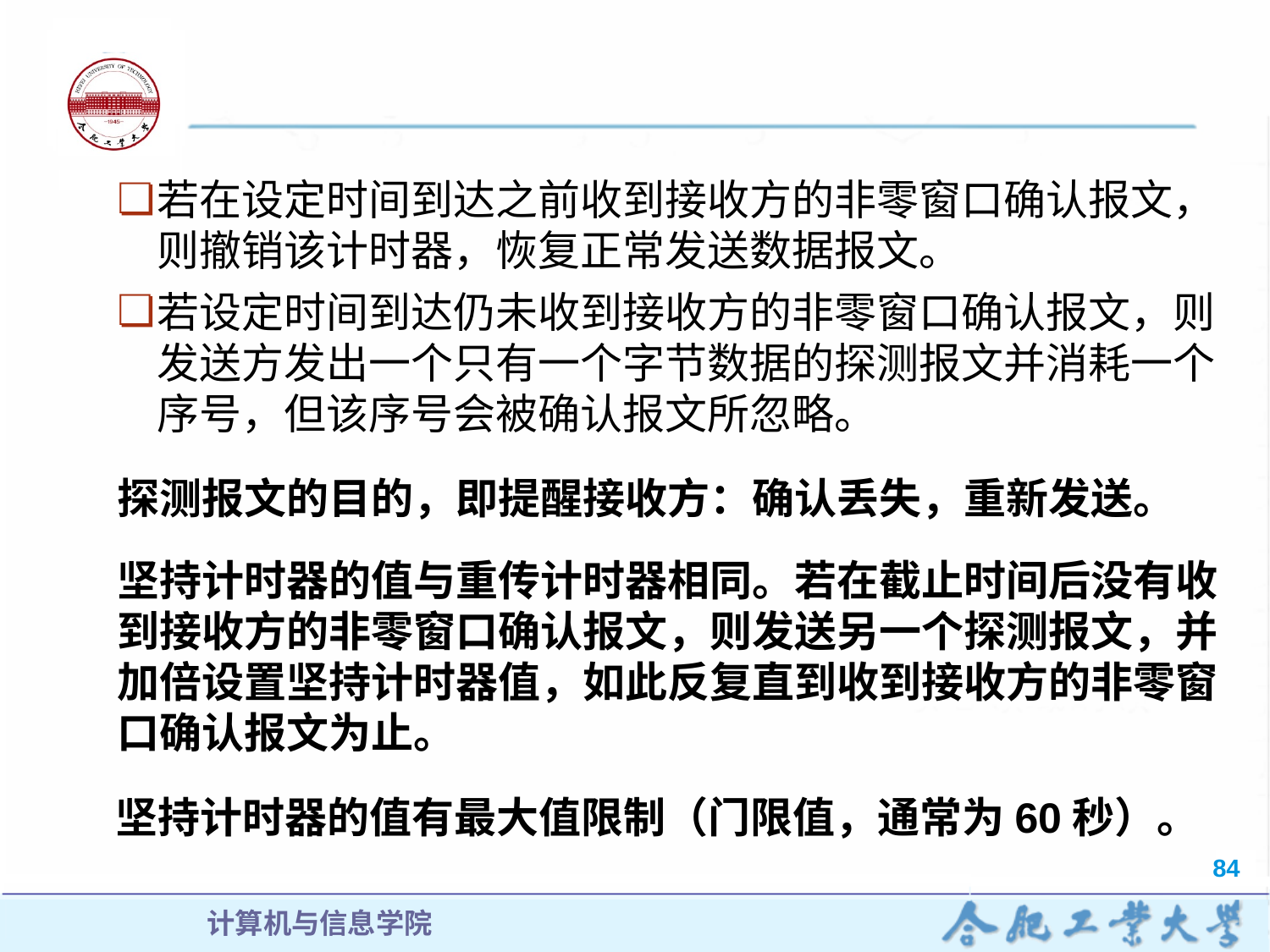

若在设定时间到达之前收到接收方的非零窗口确认报文，则撤销该计时器，恢复正常发送数据报文。
若设定时间到达仍未收到接收方的非零窗口确认报文，则发送方发出一个只有一个字节数据的探测报文并消耗一个序号，但该序号会被确认报文所忽略。
探测报文的目的，即提醒接收方：确认丢失，重新发送。
坚持计时器的值与重传计时器相同。若在截止时间后没有收到接收方的非零窗口确认报文，则发送另一个探测报文，并加倍设置坚持计时器值，如此反复直到收到接收方的非零窗口确认报文为止。
坚持计时器的值有最大值限制（门限值，通常为60秒）。